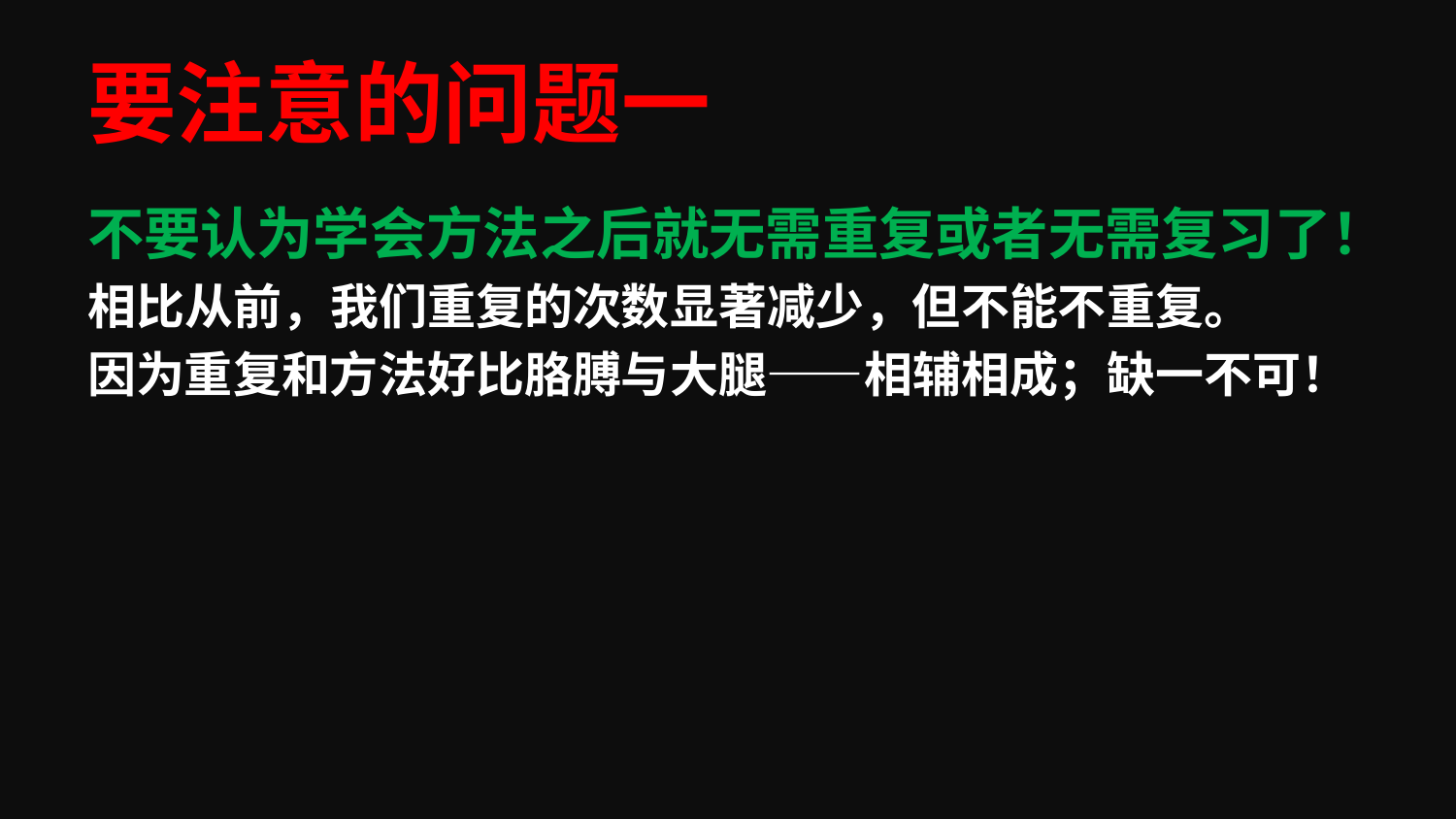

# 要注意的问题一
不要认为学会方法之后就无需重复或者无需复习了！
相比从前，我们重复的次数显著减少，但不能不重复。
因为重复和方法好比胳膊与大腿——相辅相成；缺一不可！